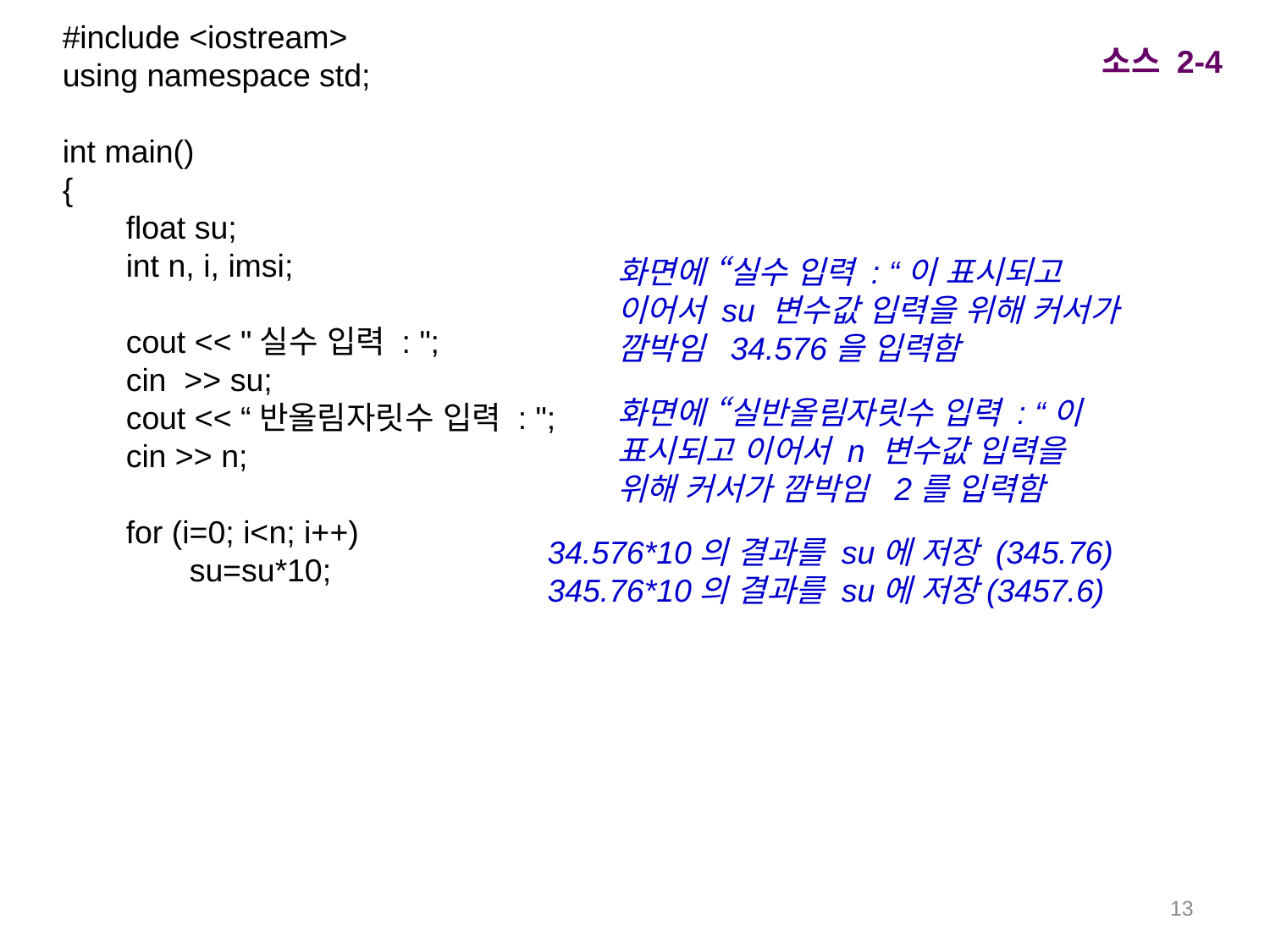

#include <iostream>
using namespace std;

int main()
{
float su;
int n, i, imsi;

cout << "실수 입력 : ";
cin  >> su;
cout << “반올림자릿수 입력 : ";
cin >> n;

for (i=0; i<n; i++)
su=su*10;

소스 2-4
화면에 “실수 입력 : “이 표시되고 이어서 su 변수값 입력을 위해 커서가 깜박임  34.576을 입력함
화면에 “실반올림자릿수 입력 : “이 표시되고 이어서 n 변수값 입력을 위해 커서가 깜박임  2를 입력함
34.576*10의 결과를 su에 저장 (345.76)
345.76*10의 결과를 su에 저장(3457.6)
13